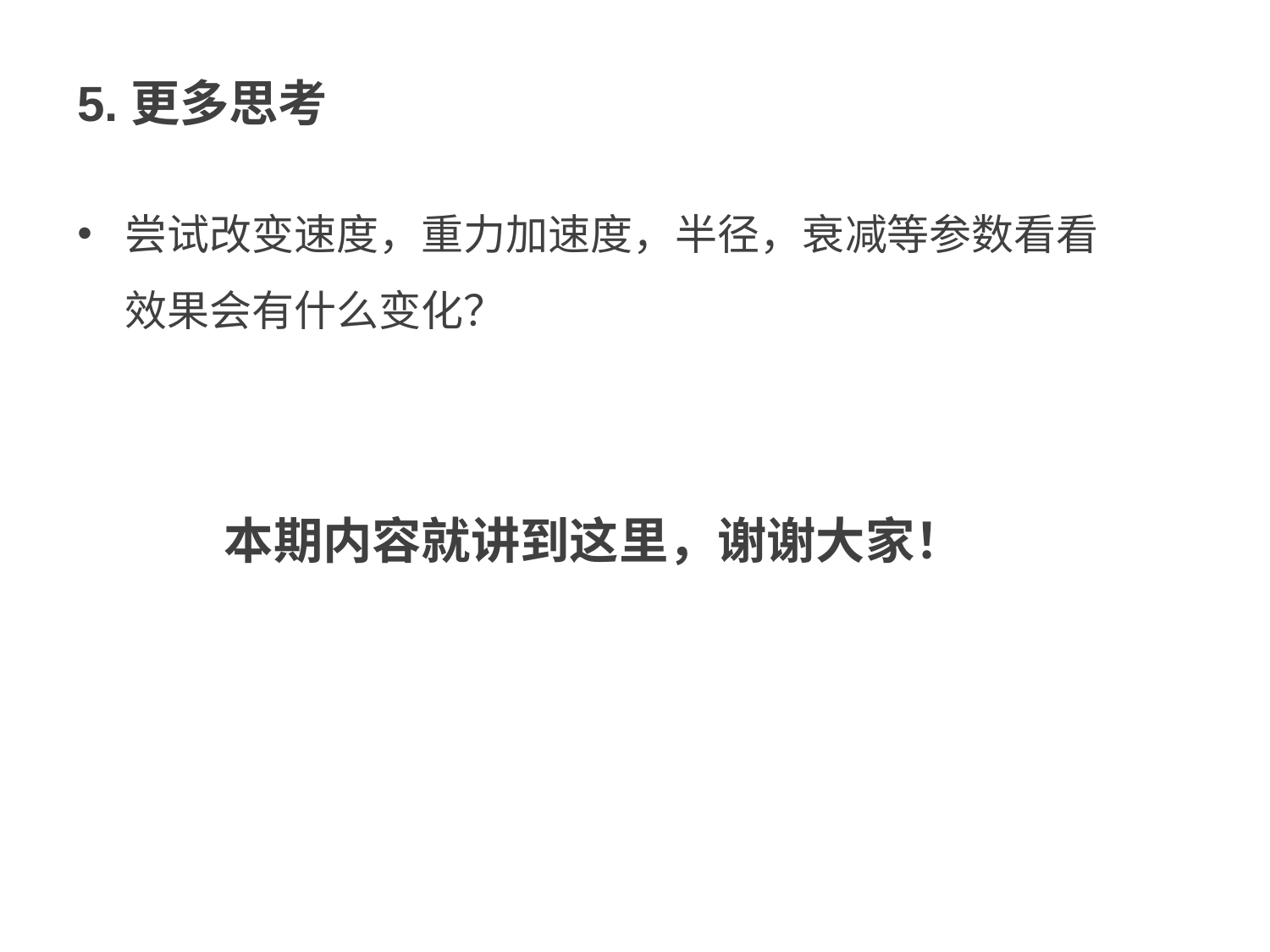

5.更多思考
尝试改变速度，重力加速度，半径，衰减等参数看看效果会有什么变化？

	本期内容就讲到这里，谢谢大家！